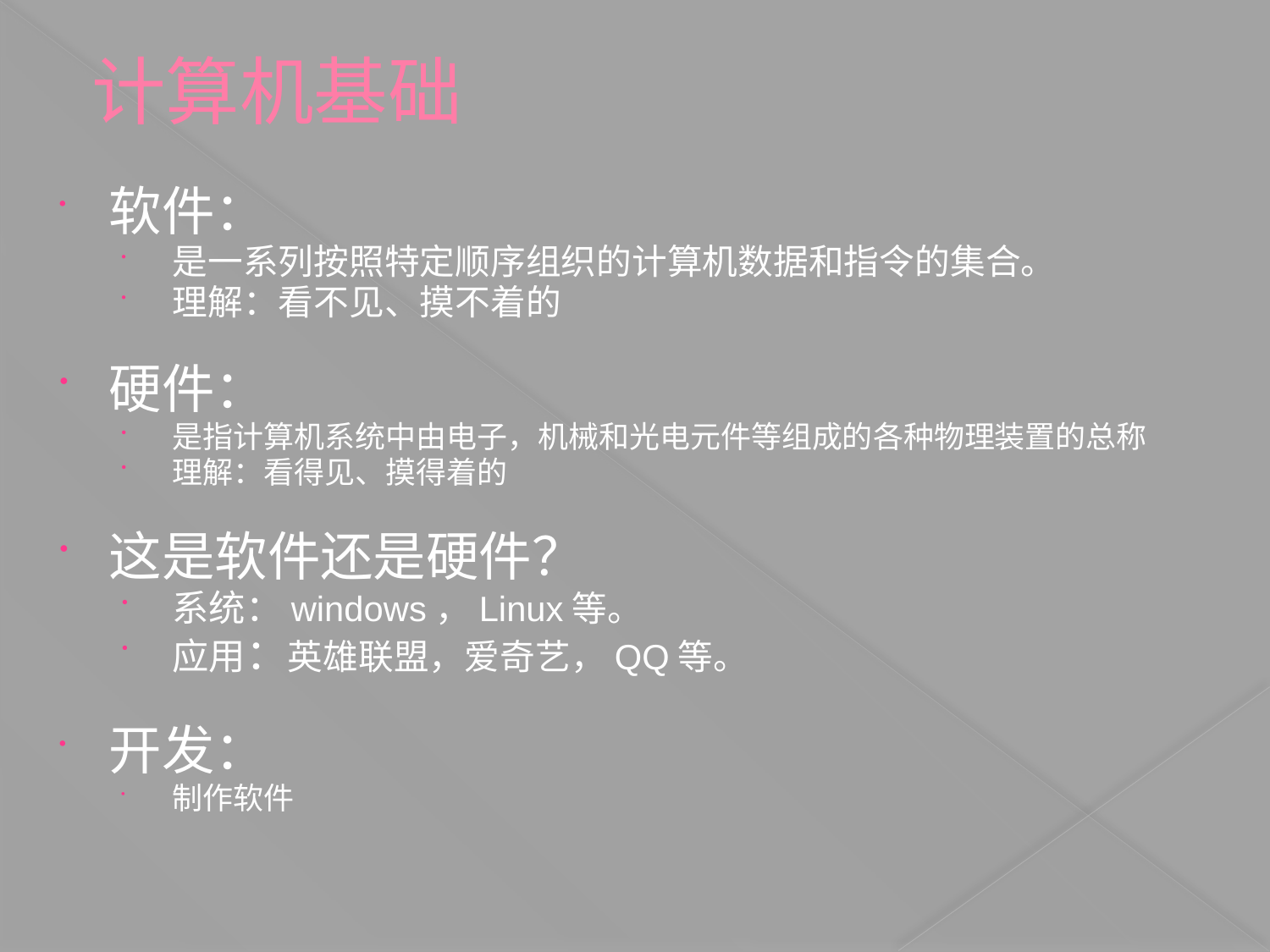

计算机基础
软件：
是一系列按照特定顺序组织的计算机数据和指令的集合。
理解：看不见、摸不着的

硬件：
是指计算机系统中由电子，机械和光电元件等组成的各种物理装置的总称
理解：看得见、摸得着的

这是软件还是硬件？
系统：windows，Linux等。
应用：英雄联盟，爱奇艺，QQ等。

开发：
制作软件